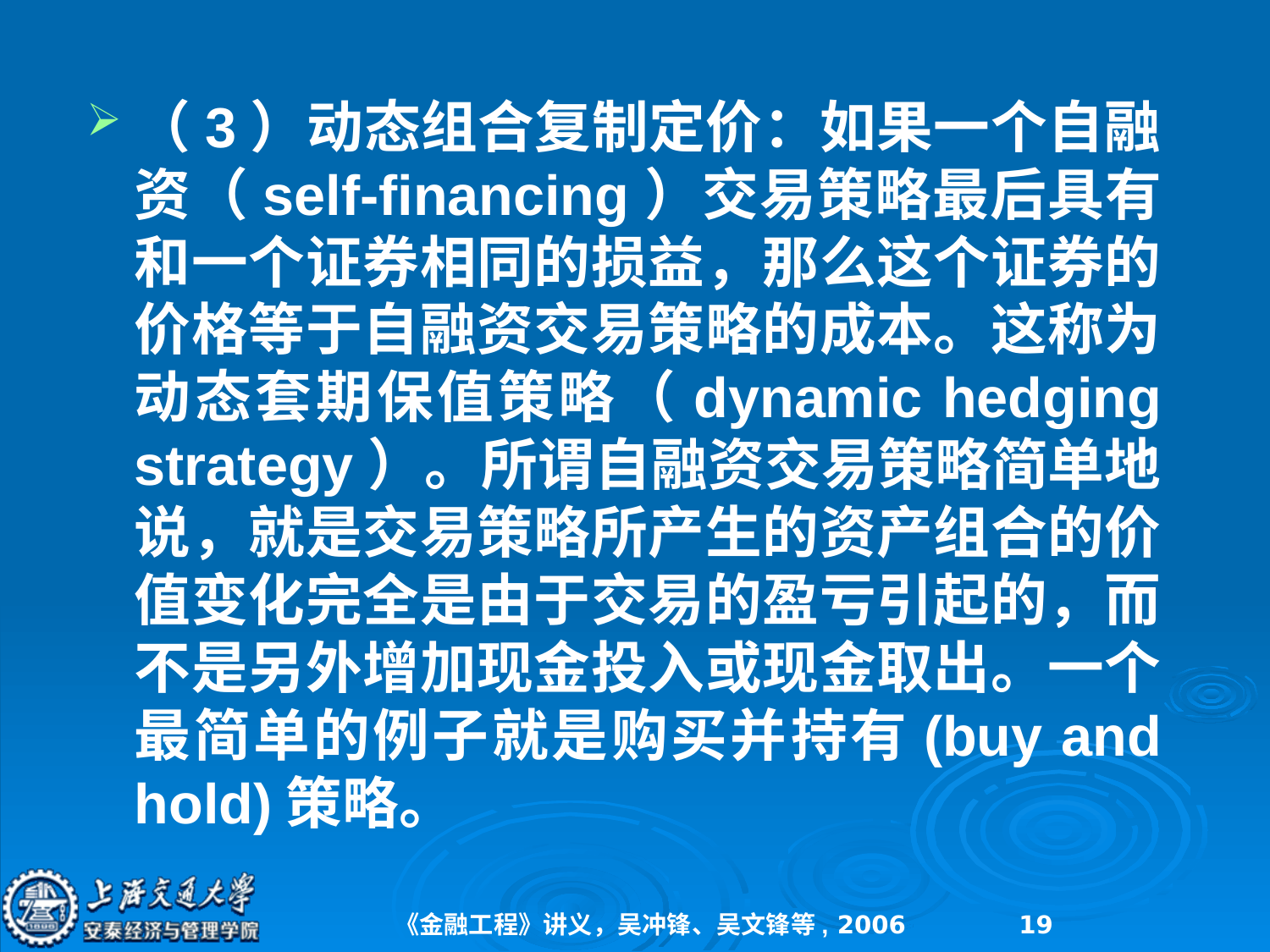

（3）动态组合复制定价：如果一个自融资（self-financing）交易策略最后具有和一个证券相同的损益，那么这个证券的价格等于自融资交易策略的成本。这称为动态套期保值策略（dynamic hedging strategy）。所谓自融资交易策略简单地说，就是交易策略所产生的资产组合的价值变化完全是由于交易的盈亏引起的，而不是另外增加现金投入或现金取出。一个最简单的例子就是购买并持有(buy and hold)策略。